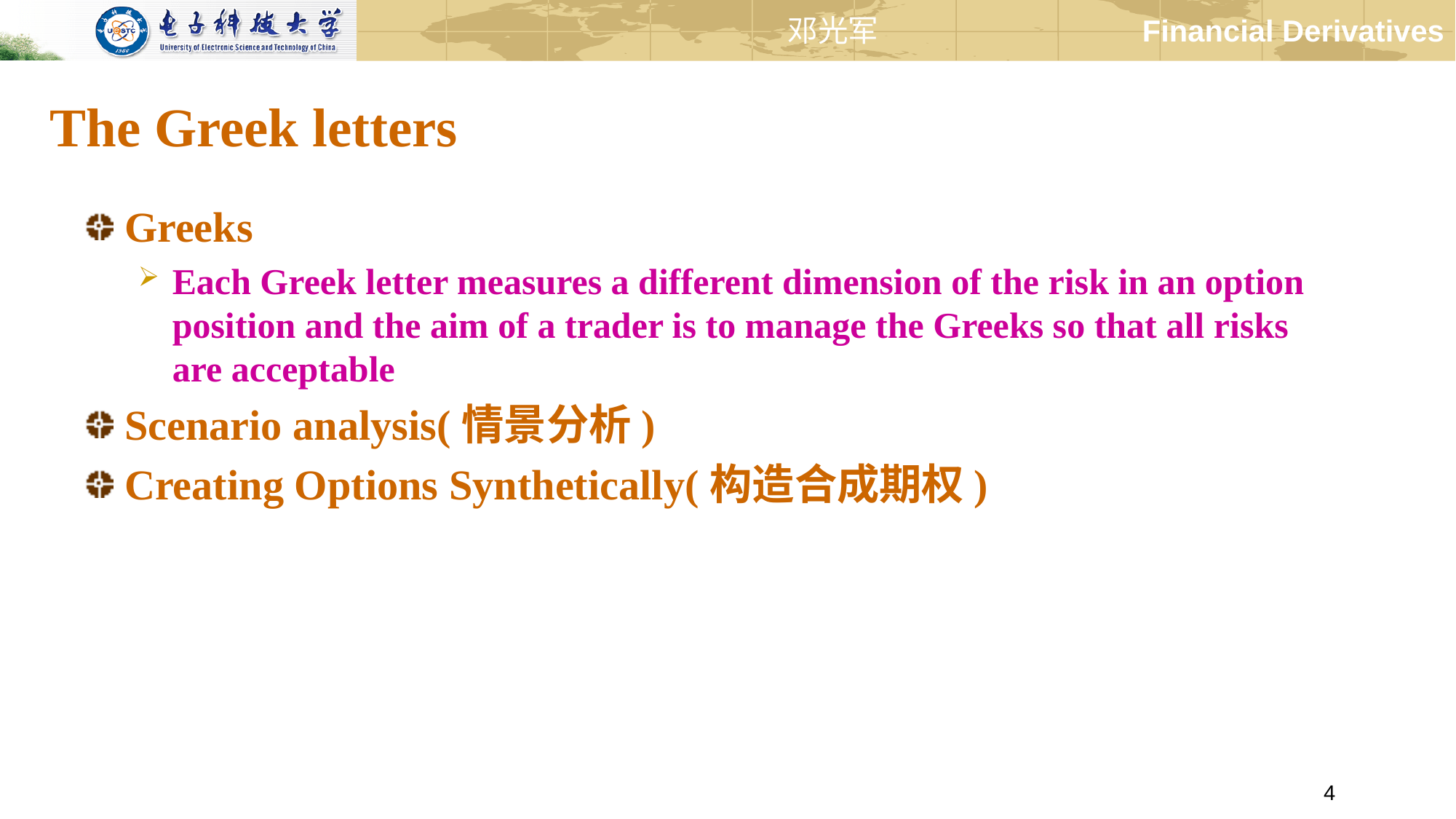

# The Greek letters
Greeks
Each Greek letter measures a different dimension of the risk in an option position and the aim of a trader is to manage the Greeks so that all risks are acceptable
Scenario analysis(情景分析)
Creating Options Synthetically(构造合成期权)